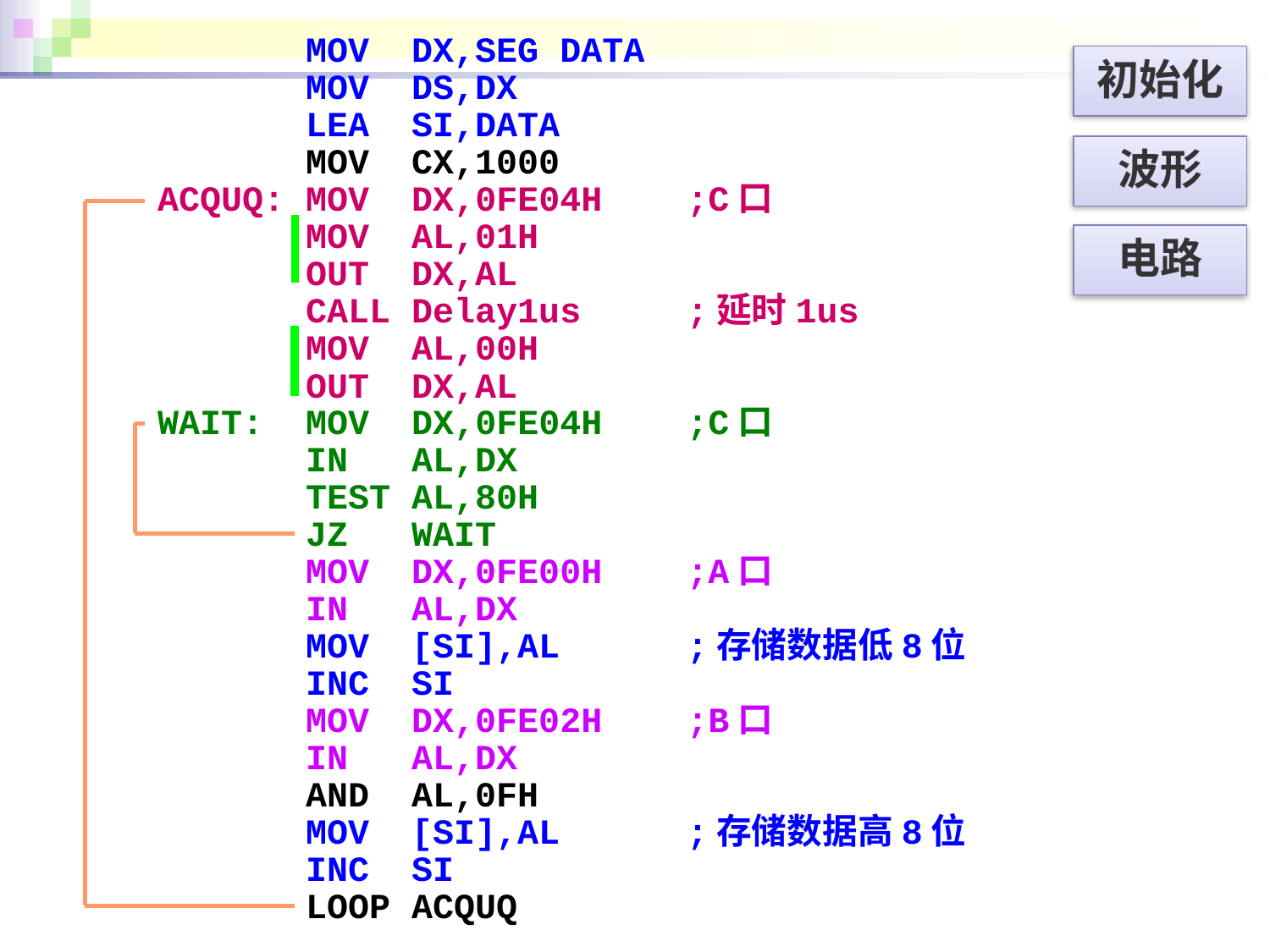

MOV  DX,SEG DATA
       MOV  DS,DX
       LEA  SI,DATA
       MOV  CX,1000
ACQUQ: MOV  DX,0FE04H    ;C口
       MOV  AL,01H
       OUT  DX,AL
       CALL Delay1us     ;延时1us
       MOV  AL,00H
       OUT  DX,AL
WAIT:  MOV  DX,0FE04H    ;C口
       IN   AL,DX
       TEST AL,80H
       JZ   WAIT
       MOV  DX,0FE00H    ;A口
       IN   AL,DX
       MOV  [SI],AL      ;存储数据低8位
       INC  SI
       MOV  DX,0FE02H    ;B口
       IN   AL,DX
       AND  AL,0FH
       MOV  [SI],AL      ;存储数据高8位
       INC  SI
       LOOP ACQUQ
初始化
波形
电路
13